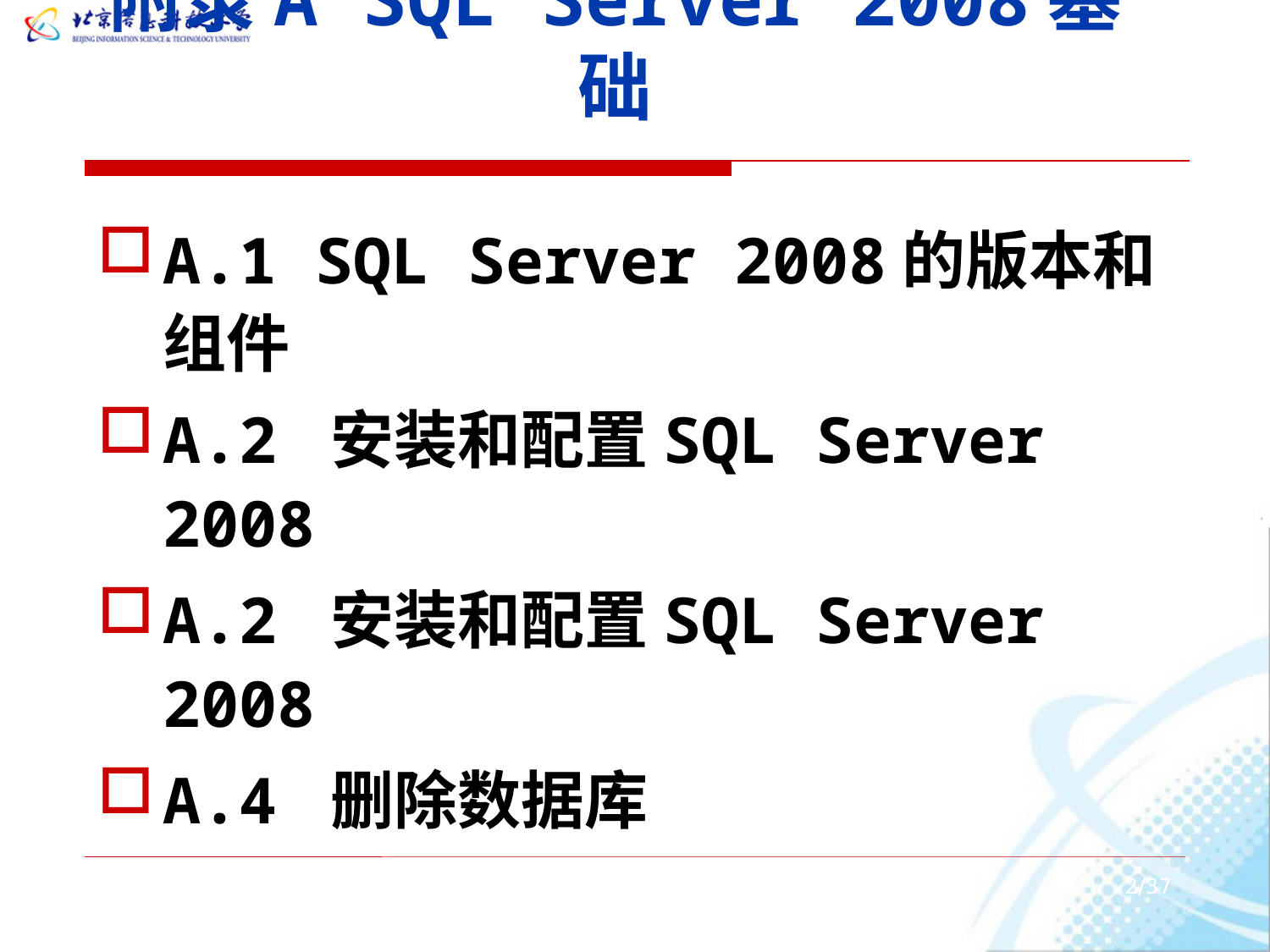

# 附录A SQL Server 2008基础
A.1 SQL Server 2008的版本和组件
A.2 安装和配置SQL Server 2008
A.2 安装和配置SQL Server 2008
A.4 删除数据库

2/37